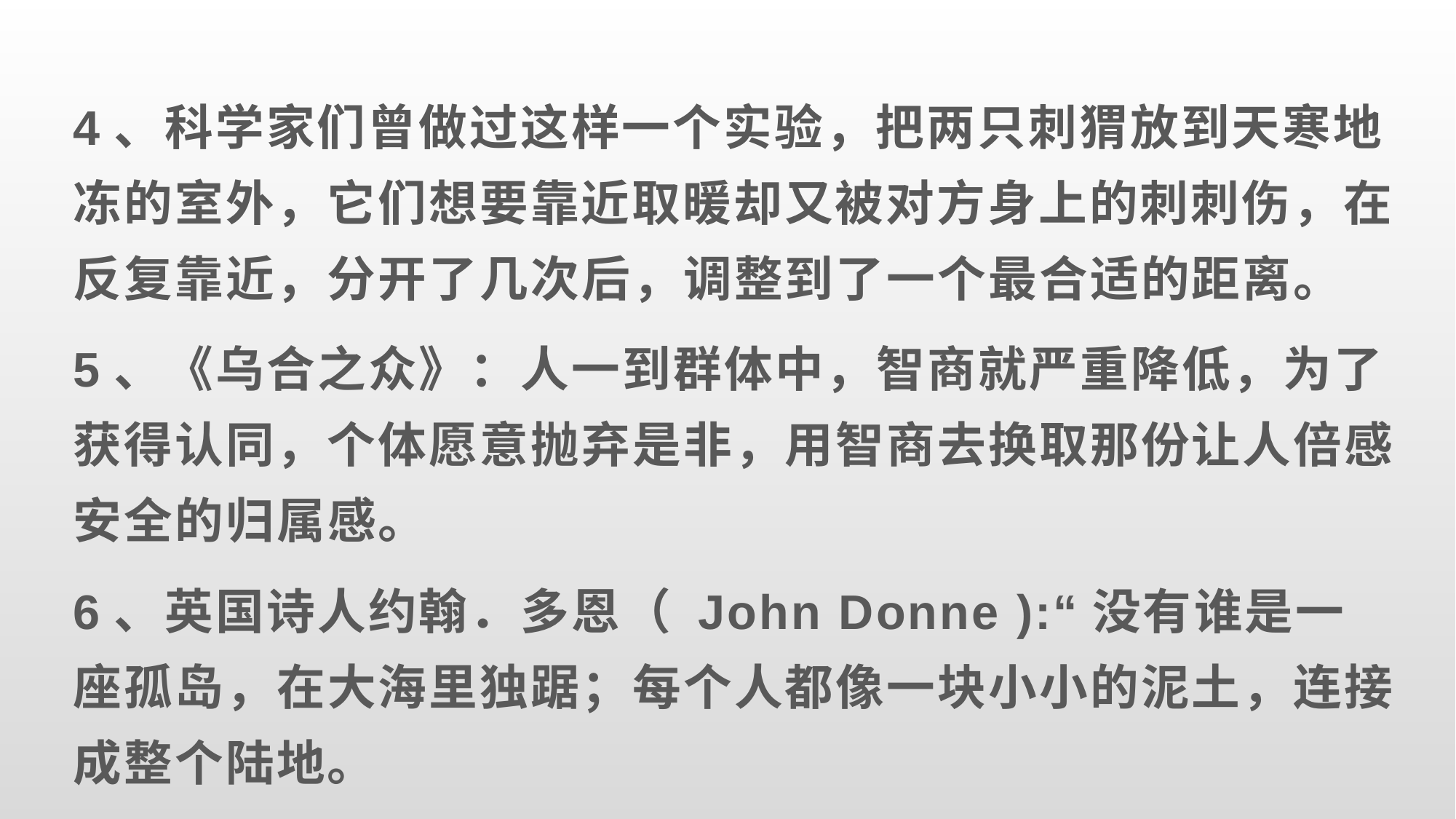

4、科学家们曾做过这样一个实验，把两只刺猬放到天寒地冻的室外，它们想要靠近取暖却又被对方身上的刺刺伤，在反复靠近，分开了几次后，调整到了一个最合适的距离。
5、《乌合之众》：人一到群体中，智商就严重降低，为了获得认同，个体愿意抛弃是非，用智商去换取那份让人倍感安全的归属感。
6、英国诗人约翰．多恩（ John Donne ):“没有谁是一座孤岛，在大海里独踞；每个人都像一块小小的泥土，连接成整个陆地。